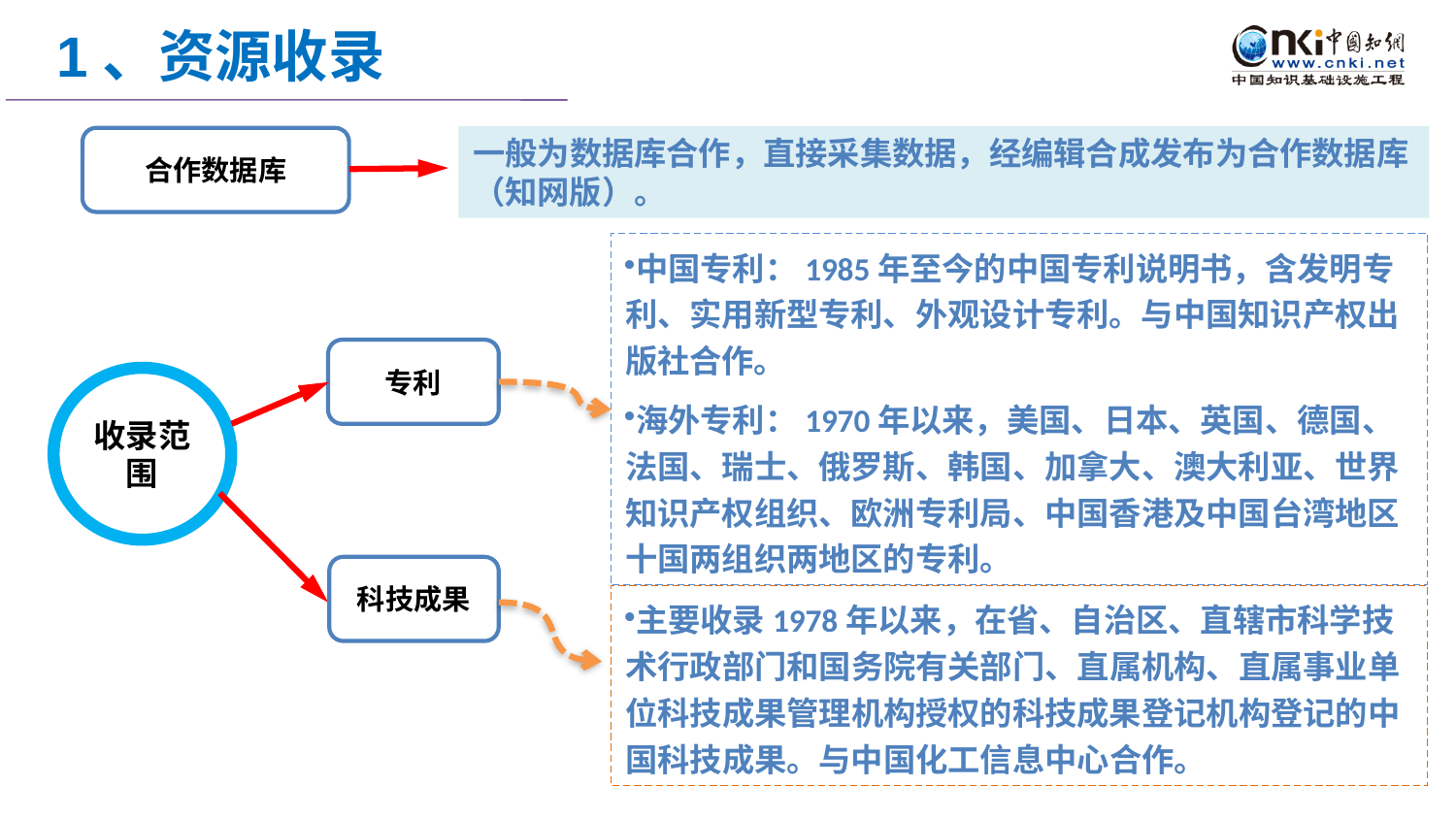

1、资源收录
一般为数据库合作，直接采集数据，经编辑合成发布为合作数据库（知网版）。
合作数据库

中国专利：1985年至今的中国专利说明书，含发明专利、实用新型专利、外观设计专利。与中国知识产权出版社合作。
海外专利：1970年以来，美国、日本、英国、德国、法国、瑞士、俄罗斯、韩国、加拿大、澳大利亚、世界知识产权组织、欧洲专利局、中国香港及中国台湾地区十国两组织两地区的专利。
专利
收录范围

科技成果
主要收录1978年以来，在省、自治区、直辖市科学技术行政部门和国务院有关部门、直属机构、直属事业单位科技成果管理机构授权的科技成果登记机构登记的中国科技成果。与中国化工信息中心合作。